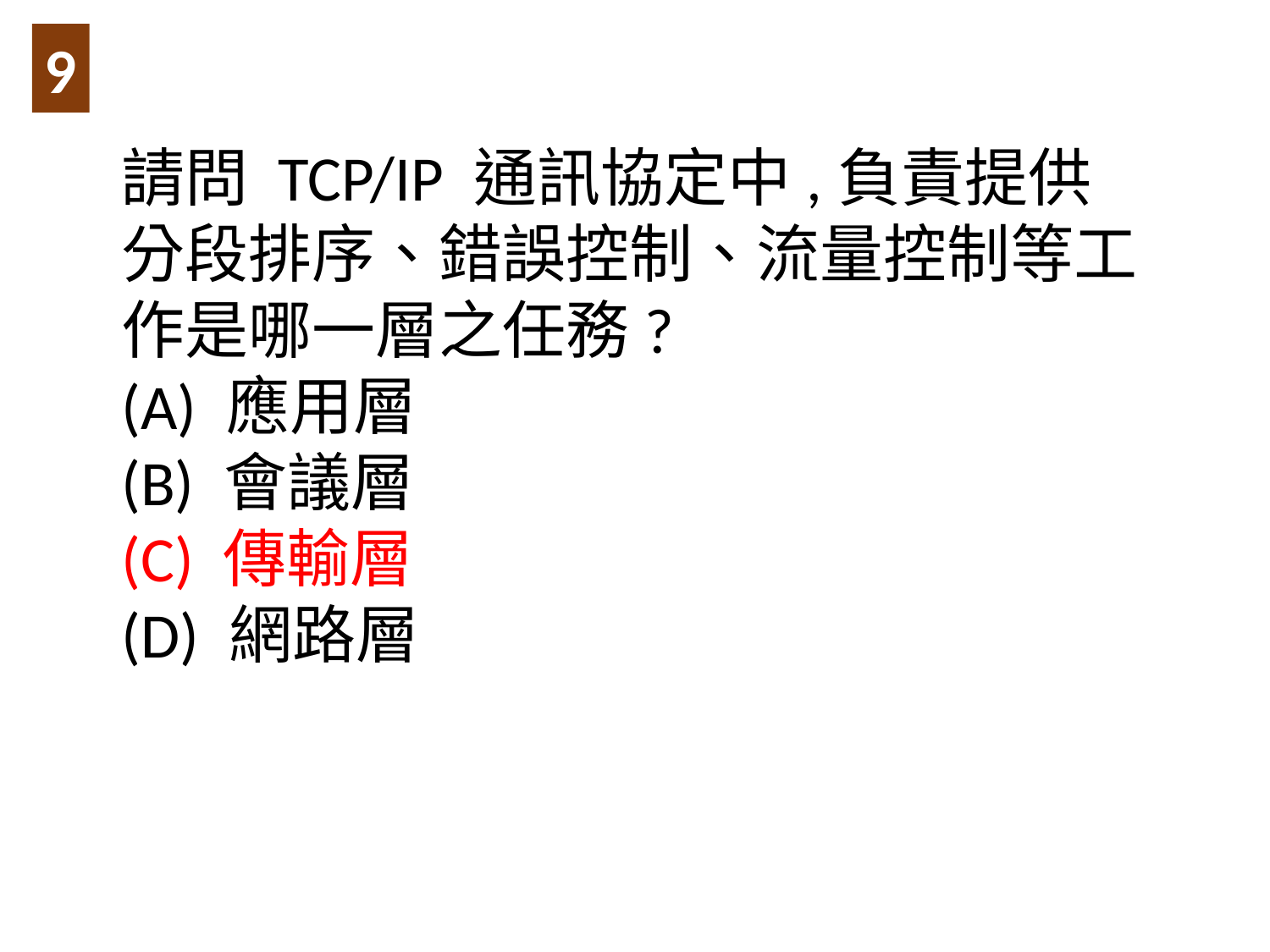

9
請問 TCP/IP 通訊協定中,負責提供分段排序、錯誤控制、流量控制等工作是哪一層之任務?
(A) 應用層
(B) 會議層
(C) 傳輸層
(D) 網路層